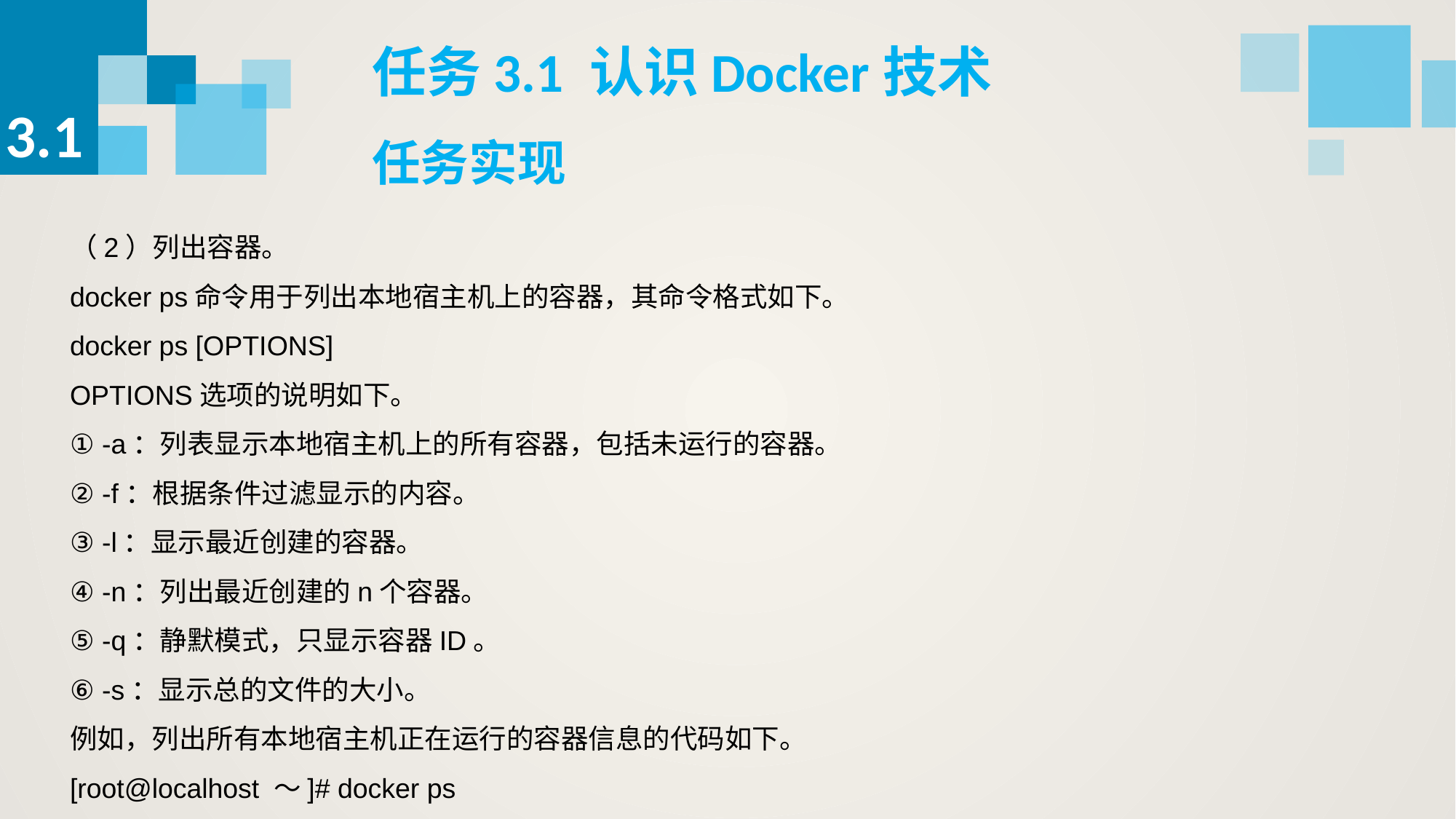

任务3.1 认识Docker技术
3.1
任务实现
（2）列出容器。
docker ps命令用于列出本地宿主机上的容器，其命令格式如下。
docker ps [OPTIONS]
OPTIONS选项的说明如下。
① -a：列表显示本地宿主机上的所有容器，包括未运行的容器。
② -f：根据条件过滤显示的内容。
③ -l：显示最近创建的容器。
④ -n：列出最近创建的n个容器。
⑤ -q：静默模式，只显示容器ID。
⑥ -s：显示总的文件的大小。
例如，列出所有本地宿主机正在运行的容器信息的代码如下。
[root@localhost ～]# docker ps